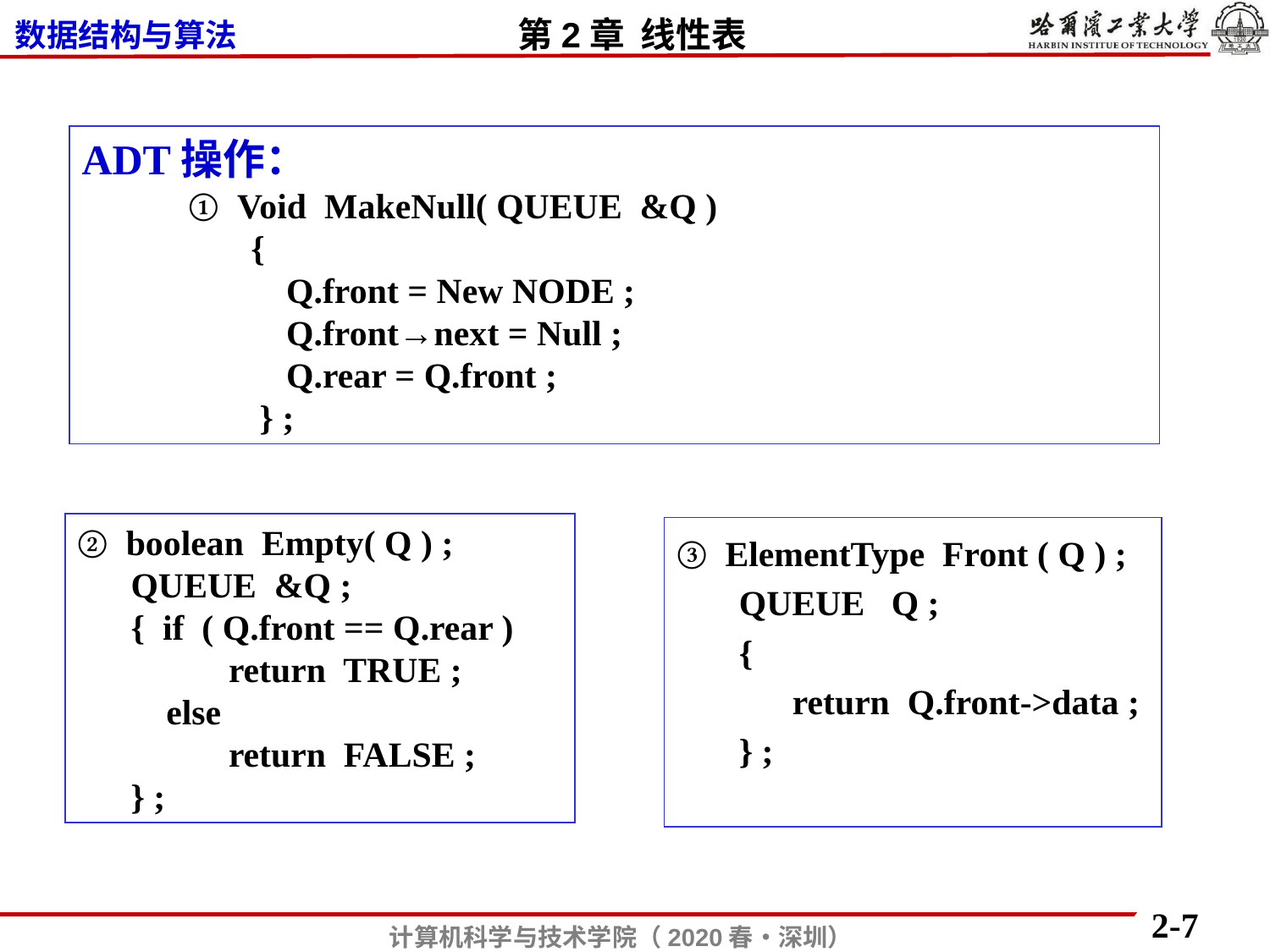

ADT操作：
            ①  Void  MakeNull( QUEUE  &Q )
                   {
                       Q.front = New NODE ;
                       Q.front→next = Null ;
                       Q.rear = Q.front ;
                    } ;
②  boolean  Empty( Q ) ;
      QUEUE  &Q ;
      {  if  ( Q.front == Q.rear )
                 return  TRUE ;
          else
                 return  FALSE ;
      } ;
③  ElementType  Front ( Q ) ;
       QUEUE   Q ;
       {
             return  Q.front->data ;
       } ;